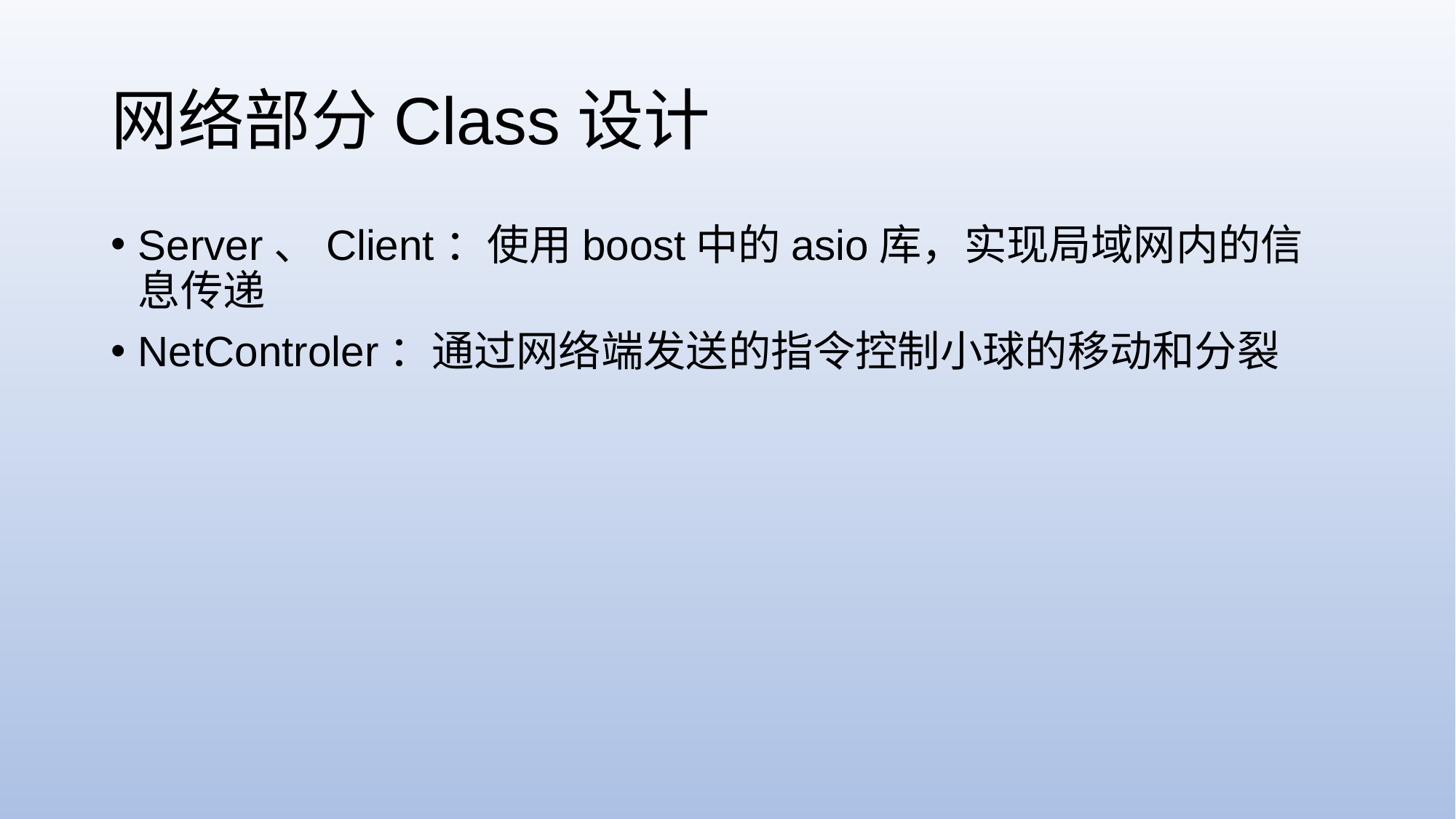

# 网络部分Class设计
Server、Client：使用boost中的asio库，实现局域网内的信息传递
NetControler：通过网络端发送的指令控制小球的移动和分裂